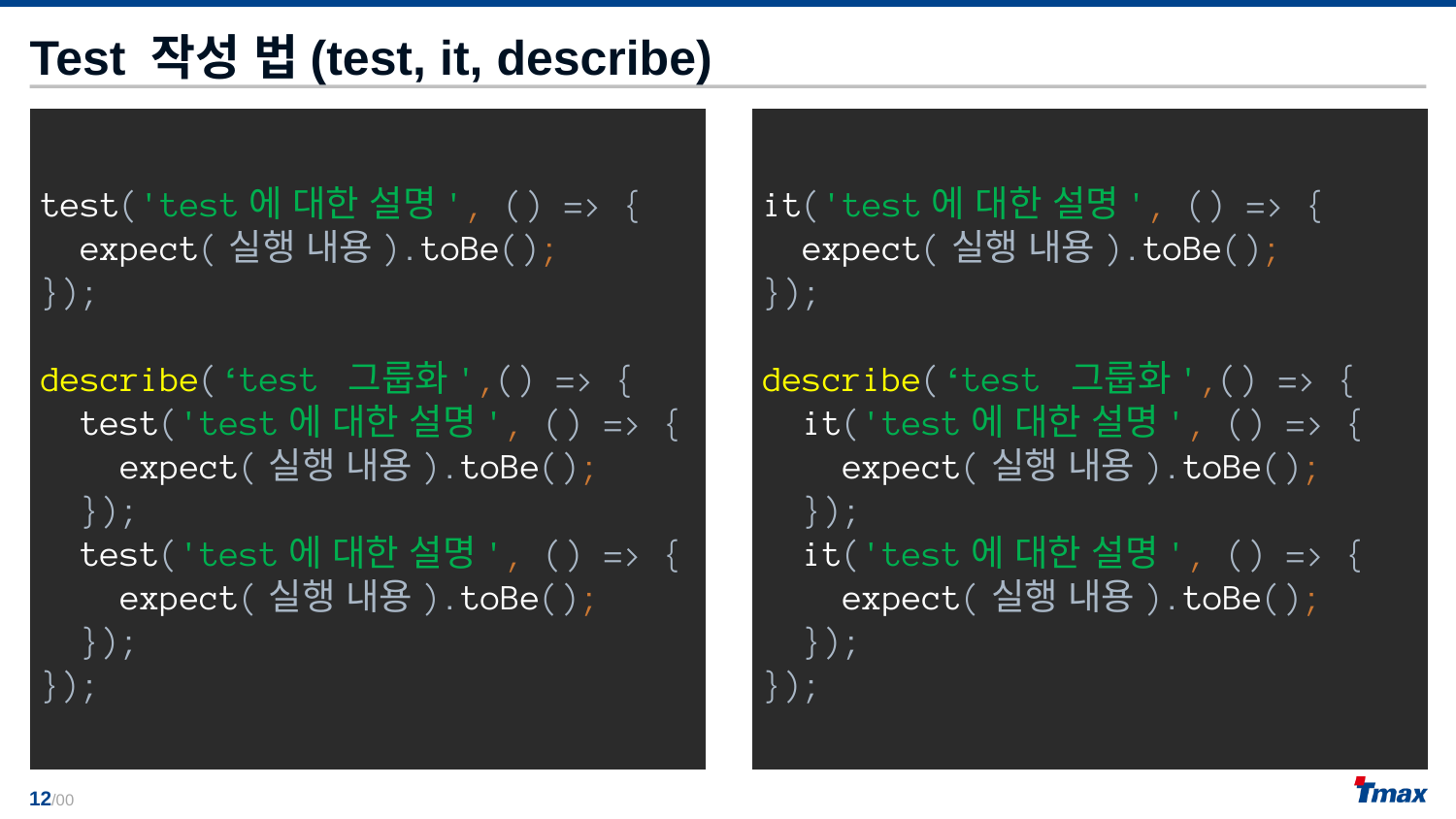

# Test 작성 법(test, it, describe)
test('test에 대한 설명', () => {
  expect(실행 내용).toBe();
});

describe(‘test 그룹화',() => {
  test('test에 대한 설명', () => {
    expect(실행 내용).toBe();
  });
  test('test에 대한 설명', () => {
    expect(실행 내용).toBe();
  });
});
it('test에 대한 설명', () => {
  expect(실행 내용).toBe();
});

describe(‘test 그룹화',() => {
  it('test에 대한 설명', () => {
    expect(실행 내용).toBe();
  });
  it('test에 대한 설명', () => {
    expect(실행 내용).toBe();
  });
});